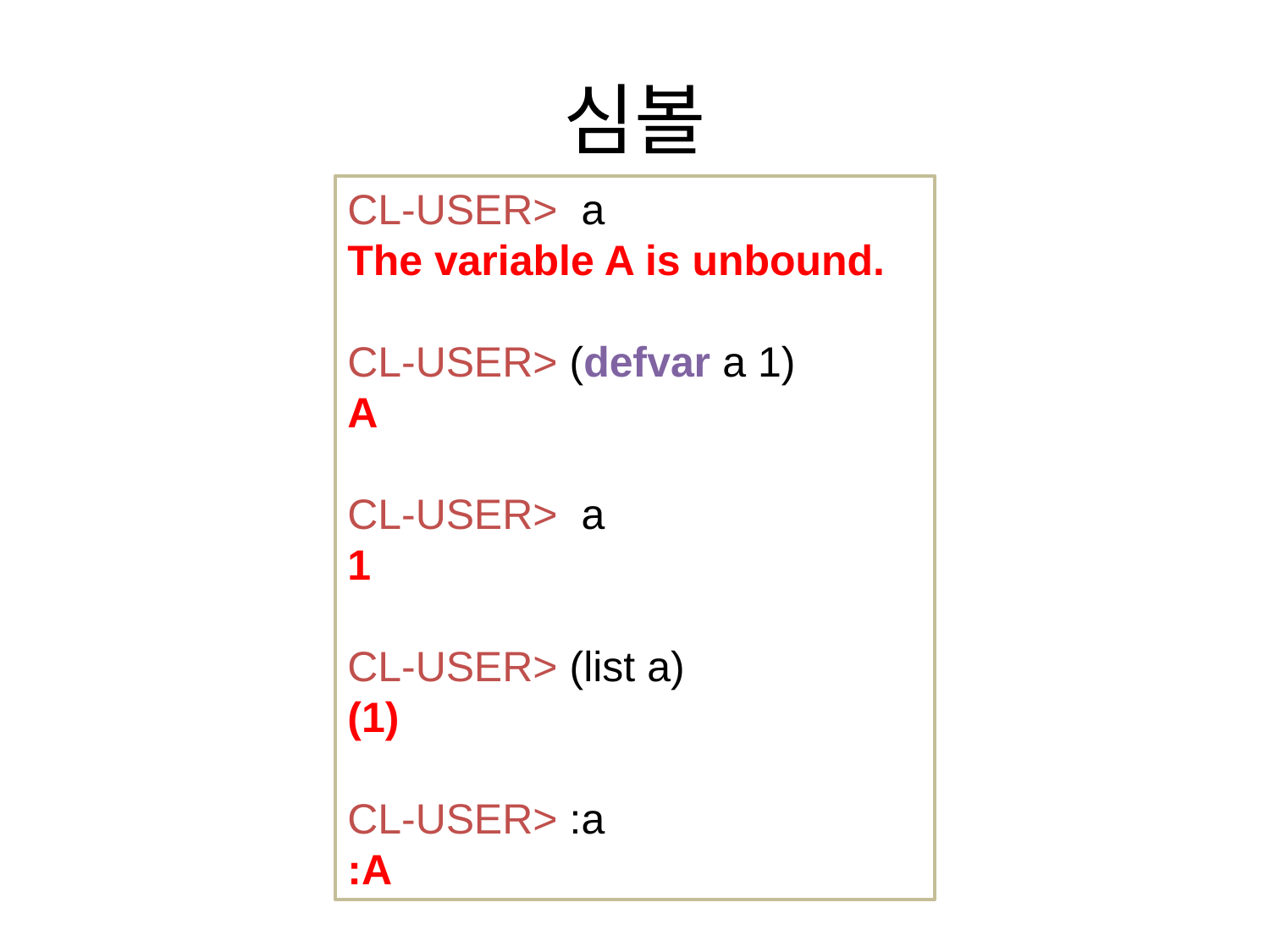

# 심볼
CL-USER>  a
The variable A is unbound.

CL-USER> (defvar a 1)
A

CL-USER>  a
1

CL-USER> (list a)
(1)

CL-USER> :a
:A